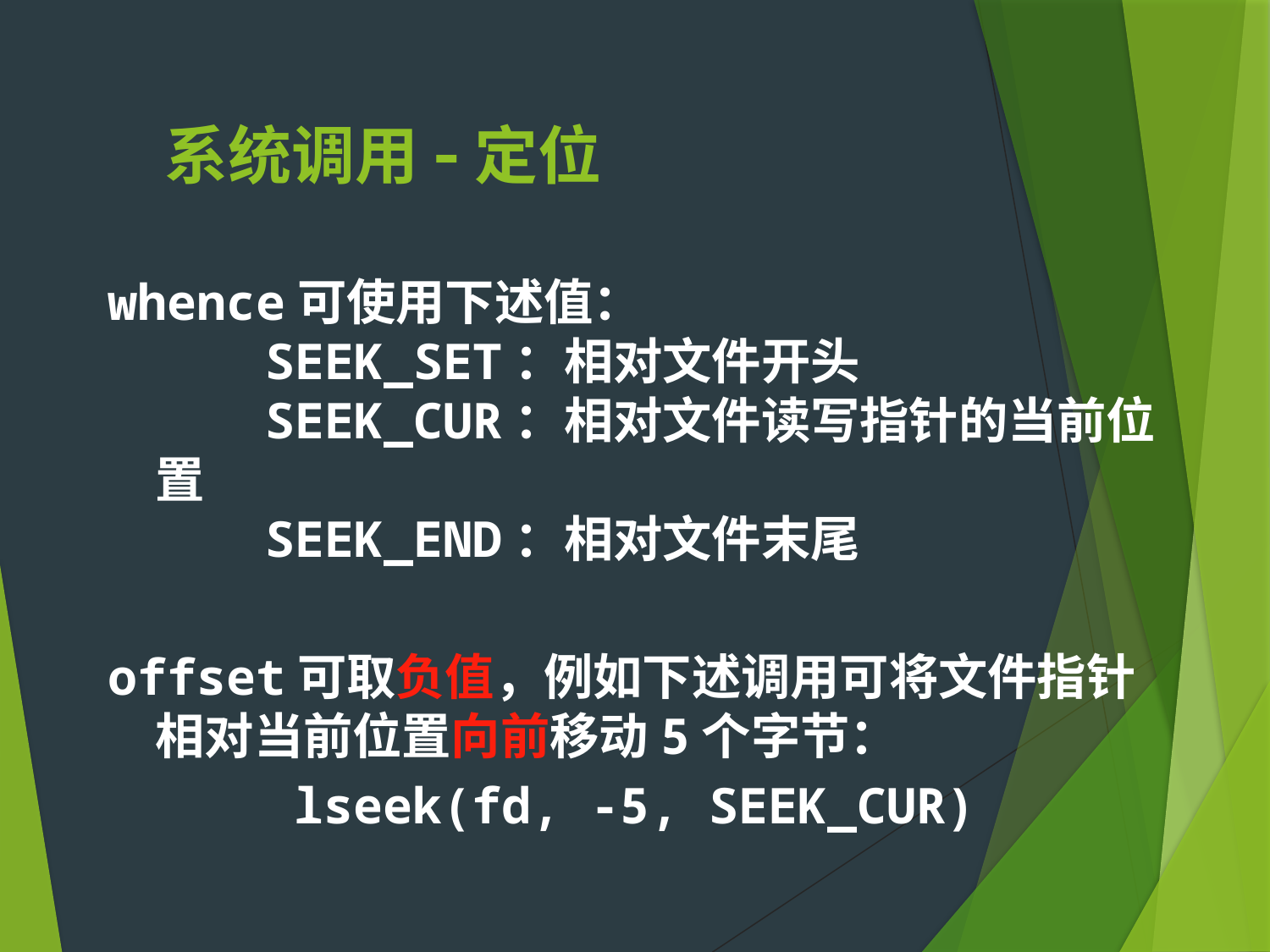

系统调用-定位
whence可使用下述值：
　　SEEK_SET：相对文件开头
　　SEEK_CUR：相对文件读写指针的当前位置
　　SEEK_END：相对文件末尾

offset可取负值，例如下述调用可将文件指针相对当前位置向前移动5个字节：
lseek(fd, -5, SEEK_CUR)